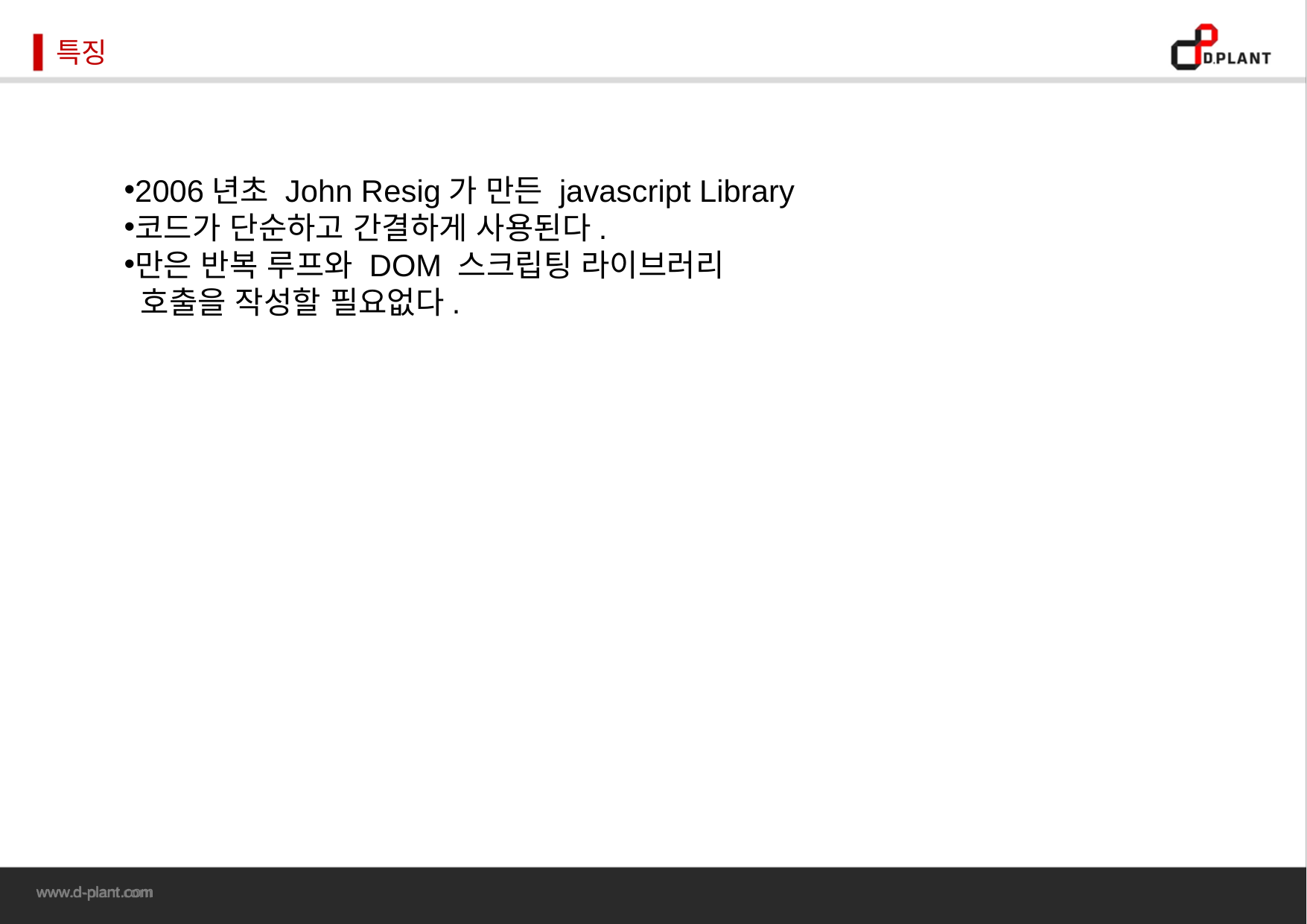

특징
2006년초 John Resig가 만든 javascript Library
코드가 단순하고 간결하게 사용된다.
만은 반복 루프와 DOM 스크립팅 라이브러리
 호출을 작성할 필요없다.

2
www.d-plant.com